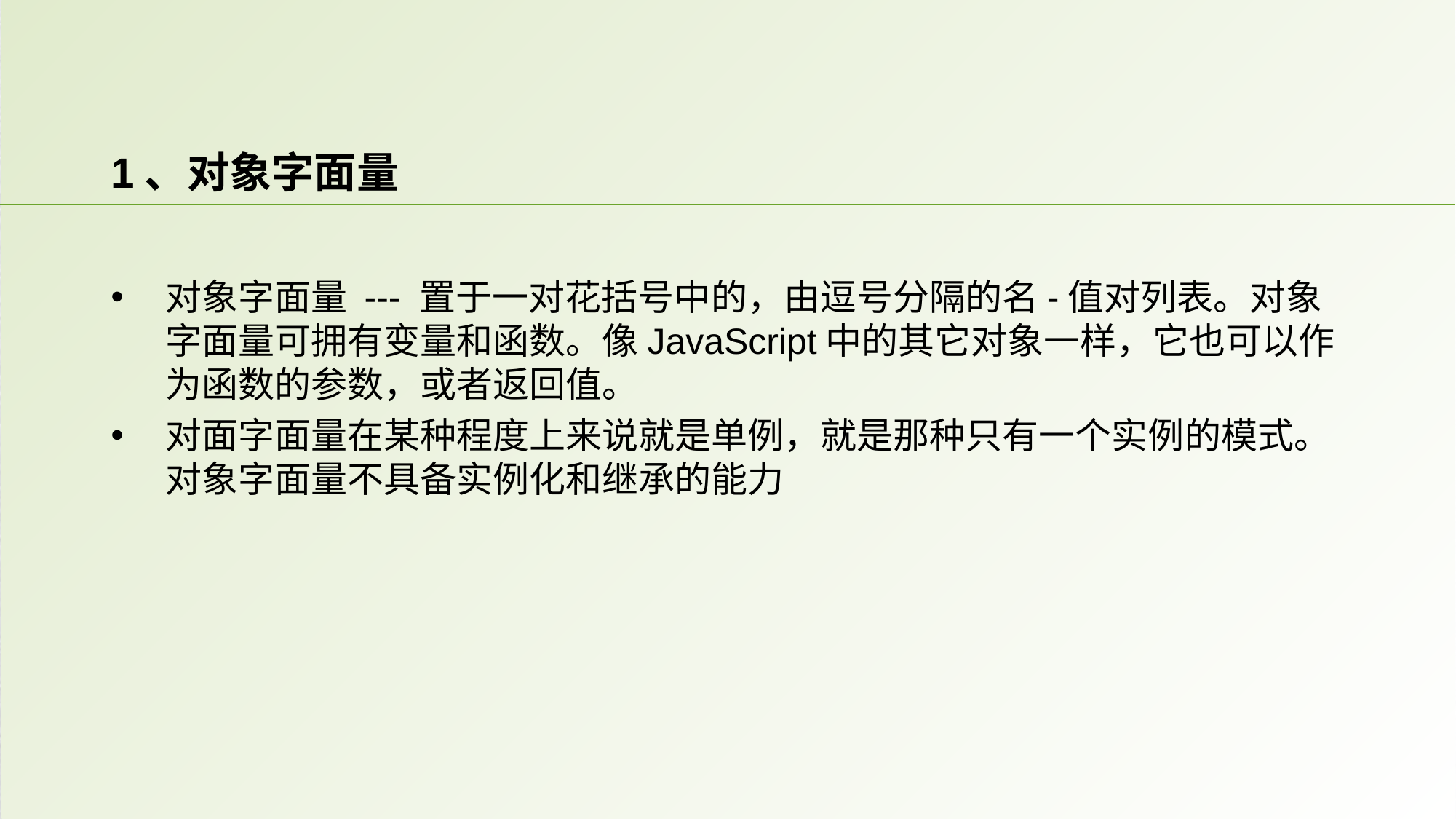

# 1、对象字面量

对象字面量 --- 置于一对花括号中的，由逗号分隔的名-值对列表。对象字面量可拥有变量和函数。像JavaScript中的其它对象一样，它也可以作为函数的参数，或者返回值。
对面字面量在某种程度上来说就是单例，就是那种只有一个实例的模式。对象字面量不具备实例化和继承的能力